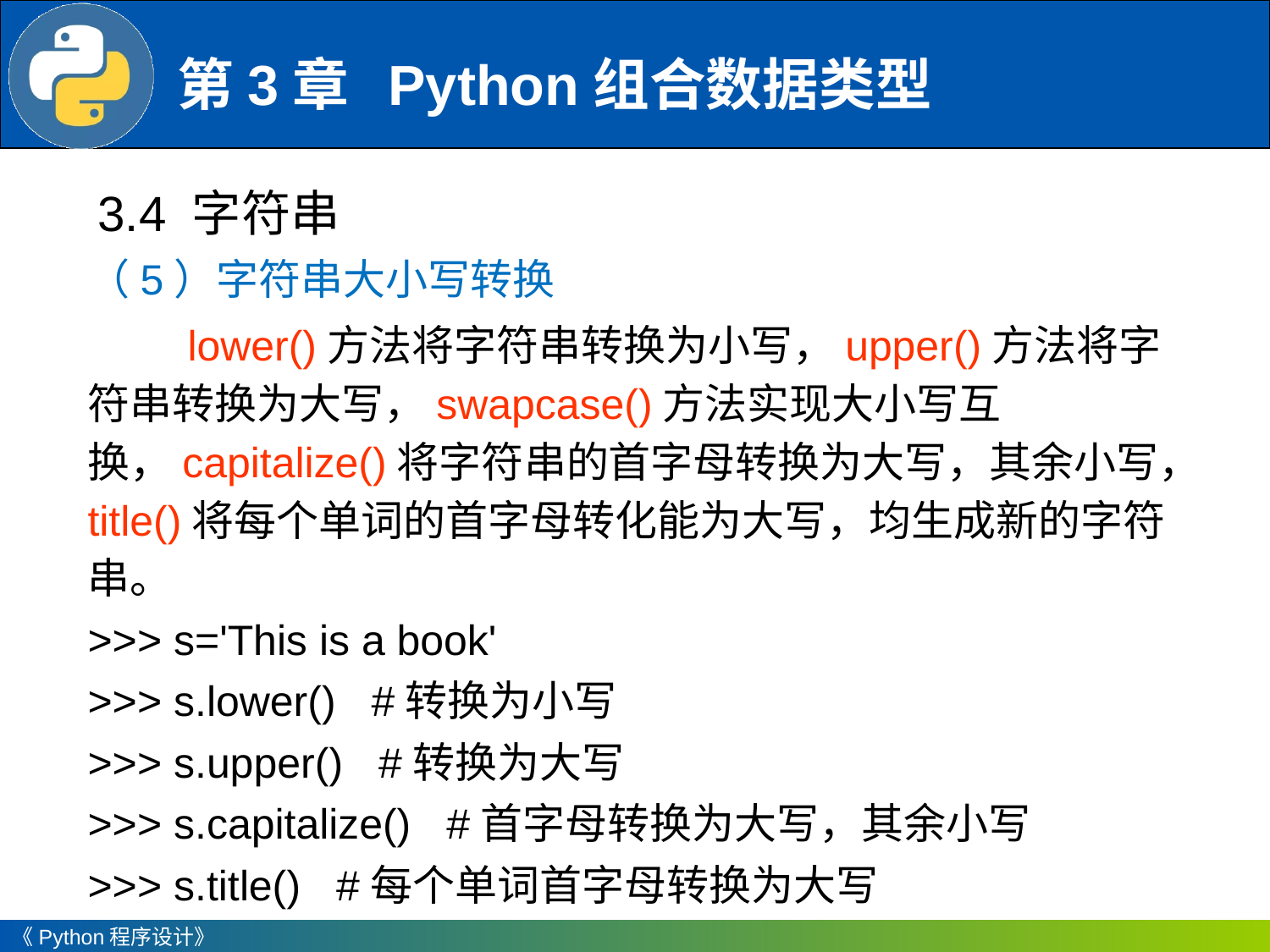

3.4 字符串
（5）字符串大小写转换
lower()方法将字符串转换为小写，upper()方法将字符串转换为大写，swapcase()方法实现大小写互换，capitalize()将字符串的首字母转换为大写，其余小写，title()将每个单词的首字母转化能为大写，均生成新的字符串。
>>> s='This is a book'
>>> s.lower()   #转换为小写
>>> s.upper()   #转换为大写
>>> s.capitalize()   #首字母转换为大写，其余小写
>>> s.title()   #每个单词首字母转换为大写